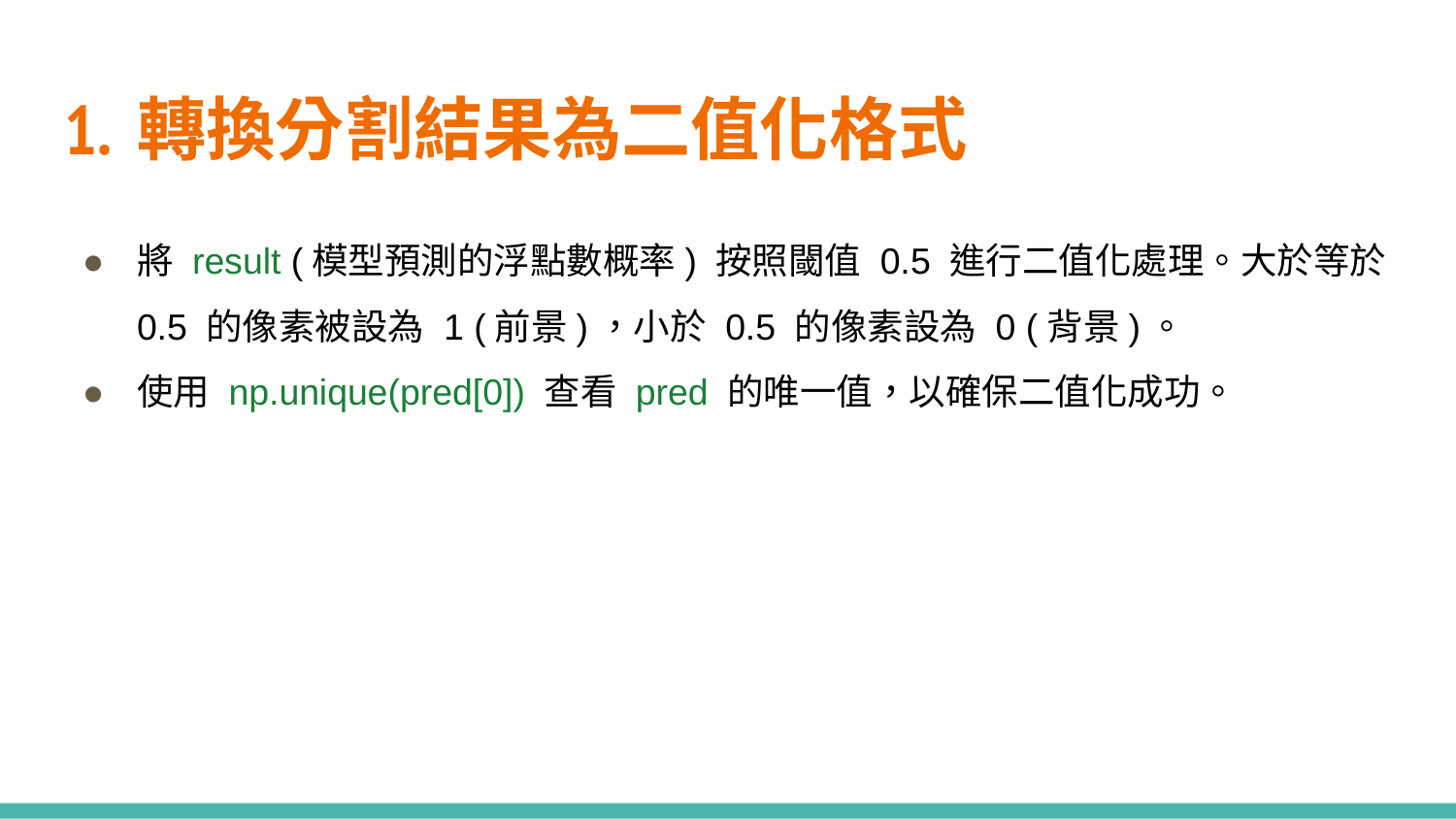

# 1. 轉換分割結果為二值化格式
將 result (模型預測的浮點數概率) 按照閾值 0.5 進行二值化處理。大於等於 0.5 的像素被設為 1 (前景)，小於 0.5 的像素設為 0 (背景)。
使用 np.unique(pred[0]) 查看 pred 的唯一值，以確保二值化成功。